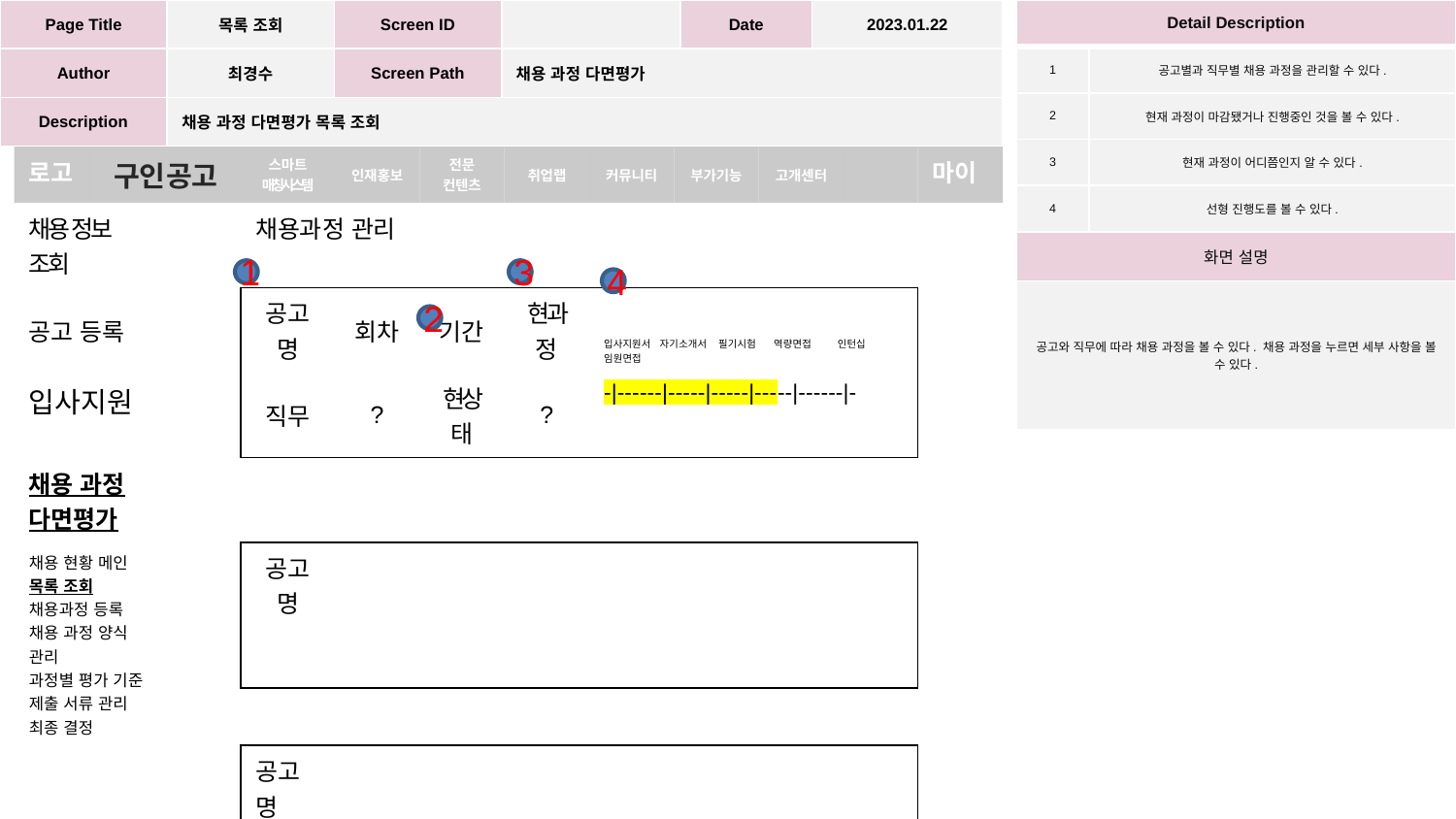

| Page Title | 목록 조회 | Screen ID |  | Date | 2023.01.22 |
| --- | --- | --- | --- | --- | --- |
| Author | 최경수 | Screen Path | 채용 과정 다면평가 |  |  |
| Description | 채용 과정 다면평가 목록 조회 |  |  |  |  |
| Detail Description |  |
| --- | --- |
| 1 | 공고별과 직무별 채용 과정을 관리할 수 있다. |
| 2 | 현재 과정이 마감됐거나 진행중인 것을 볼 수 있다. |
| 3 | 현재 과정이 어디쯤인지 알 수 있다. |
| 4 | 선형 진행도를 볼 수 있다. |
| 화면 설명 |  |
| 공고와 직무에 따라 채용 과정을 볼 수 있다. 채용 과정을 누르면 세부 사항을 볼 수 있다. |  |
| 로고 | 구인공고 | 구인공고 | 스마트 매칭시스템 | 인재홍보 | 전문 컨텐츠 | 취업랩 | 커뮤니티 | 부가기능 | 고개센터 |  | 마이 |
| --- | --- | --- | --- | --- | --- | --- | --- | --- | --- | --- | --- |
| 채용 정보 조회 |  |  | 채용과정 관리 |  |  |  |  |  |  |  |  |
| 공고 등록 |  |  | 공고명 | 회차 | 기간 | 현과정 | 입사지원서 자기소개서 필기시험 역량면접 인턴십 임원면접 | 역량면접 | 인턴십 | 임원면접 |  |
| 입사지원 |  |  | 직무 | ? | 현상태 | ? | -|------|-----|-----|-----|------|- |  |  |  |  |
| 채용 과정 다면평가 |  |  |  |  |  |  |  |  |  |  |  |
| 채용 현황 메인 목록 조회 채용과정 등록 채용 과정 양식 관리 과정별 평가 기준 제출 서류 관리 최종 결정 |  |  | 공고명 |  |  |  |  |  |  |  |  |
|  |  |  |  |  |  |  |  |  |  |  |  |
|  |  |  |  |  |  |  |  |  |  |  |  |
|  |  |  | 공고명 |  |  |  |  |  |  |  |  |
|  |  |  |  |  |  |  |  |  |  |  |  |
|  |  |  |  |  |  |  |  |  |  |  |  |
1
3
4
2